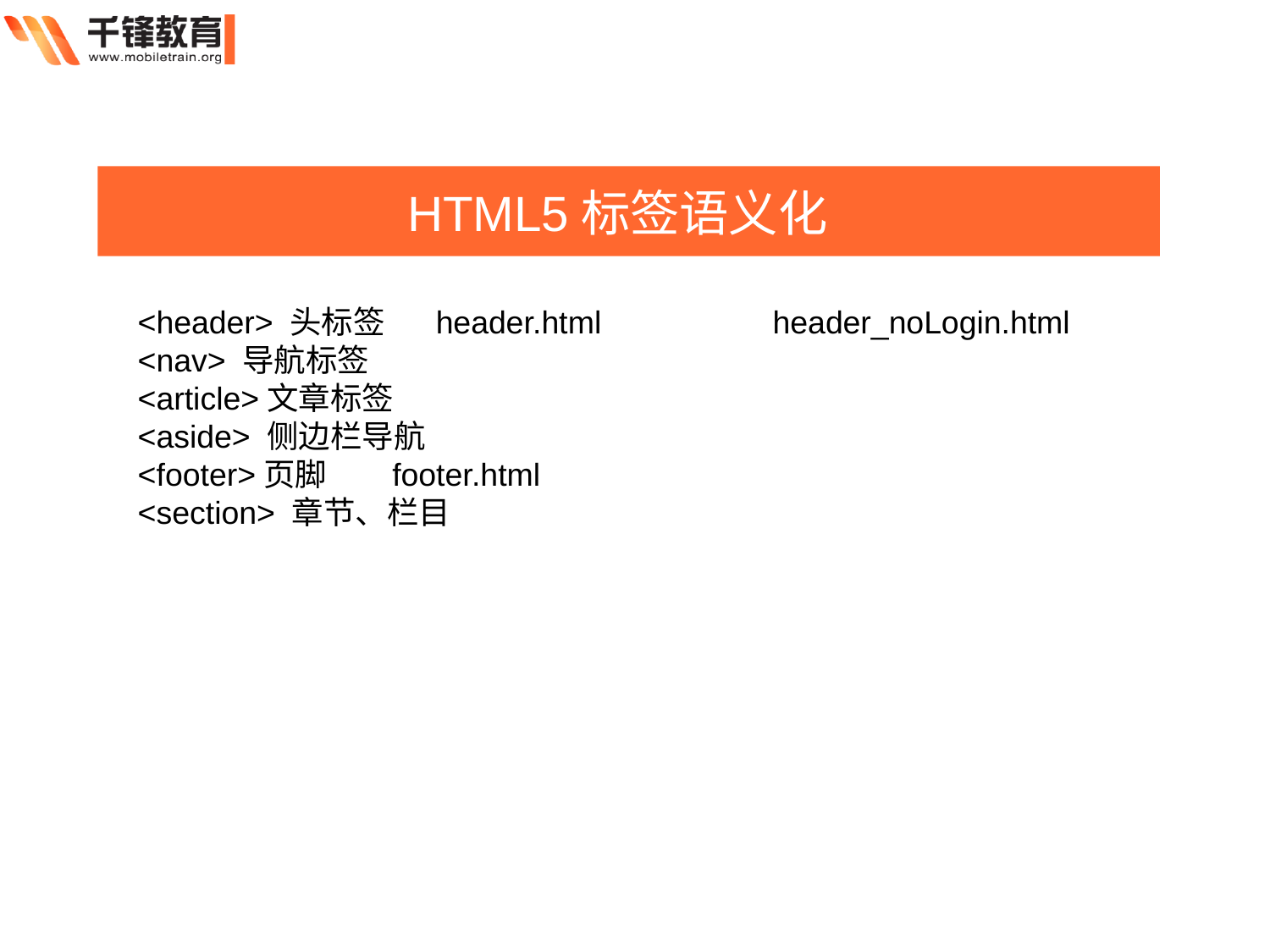

HTML5标签语义化
<header> 头标签      header.html		header_noLogin.html
<nav> 导航标签
<article>文章标签
<aside> 侧边栏导航
<footer>页脚        footer.html
<section> 章节、栏目